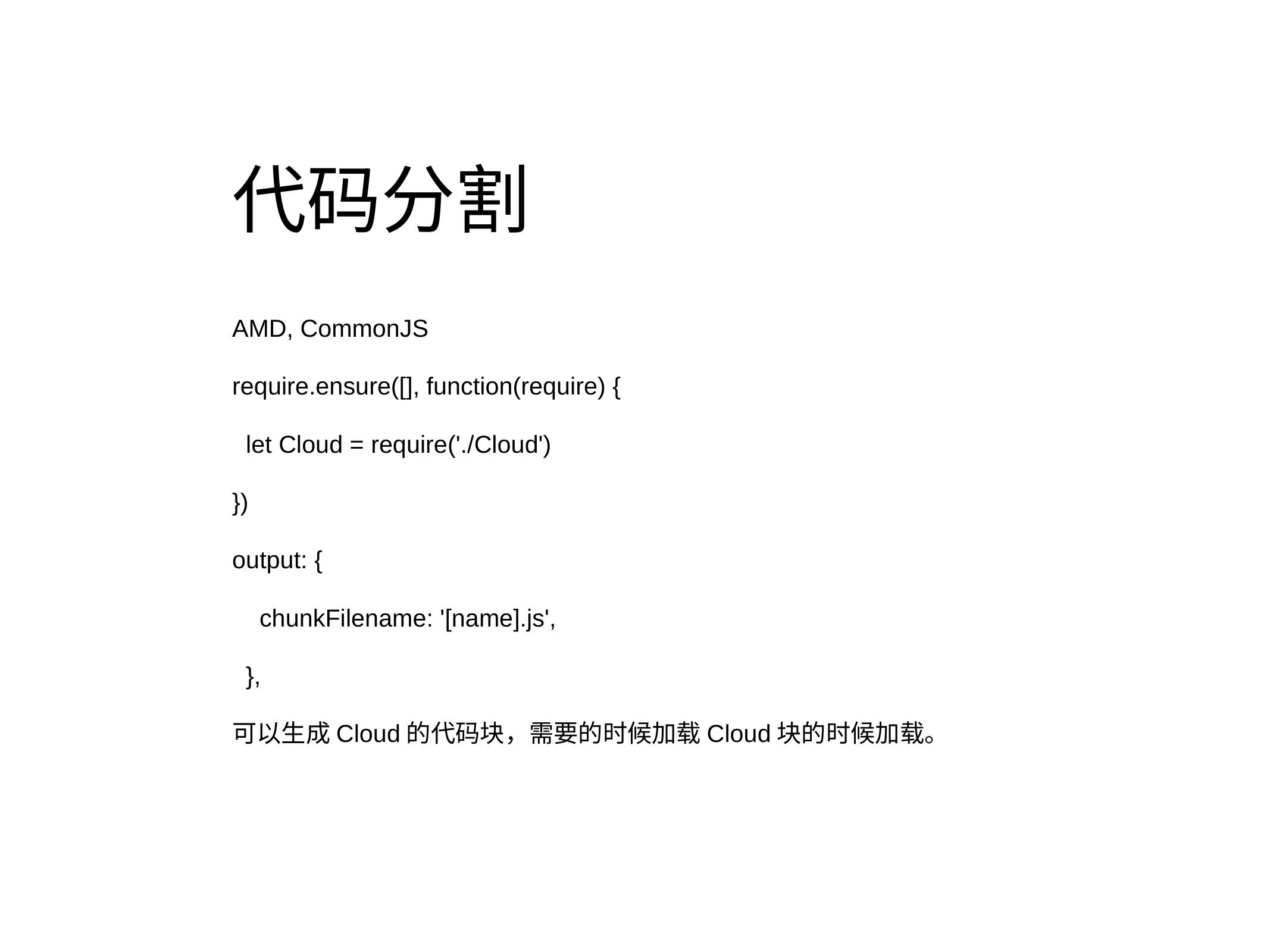

# 代码分割
AMD, CommonJS
require.ensure([], function(require) {
  let Cloud = require('./Cloud')
})
output: {
    chunkFilename: '[name].js',
  },
可以生成Cloud的代码块，需要的时候加载Cloud块的时候加载。